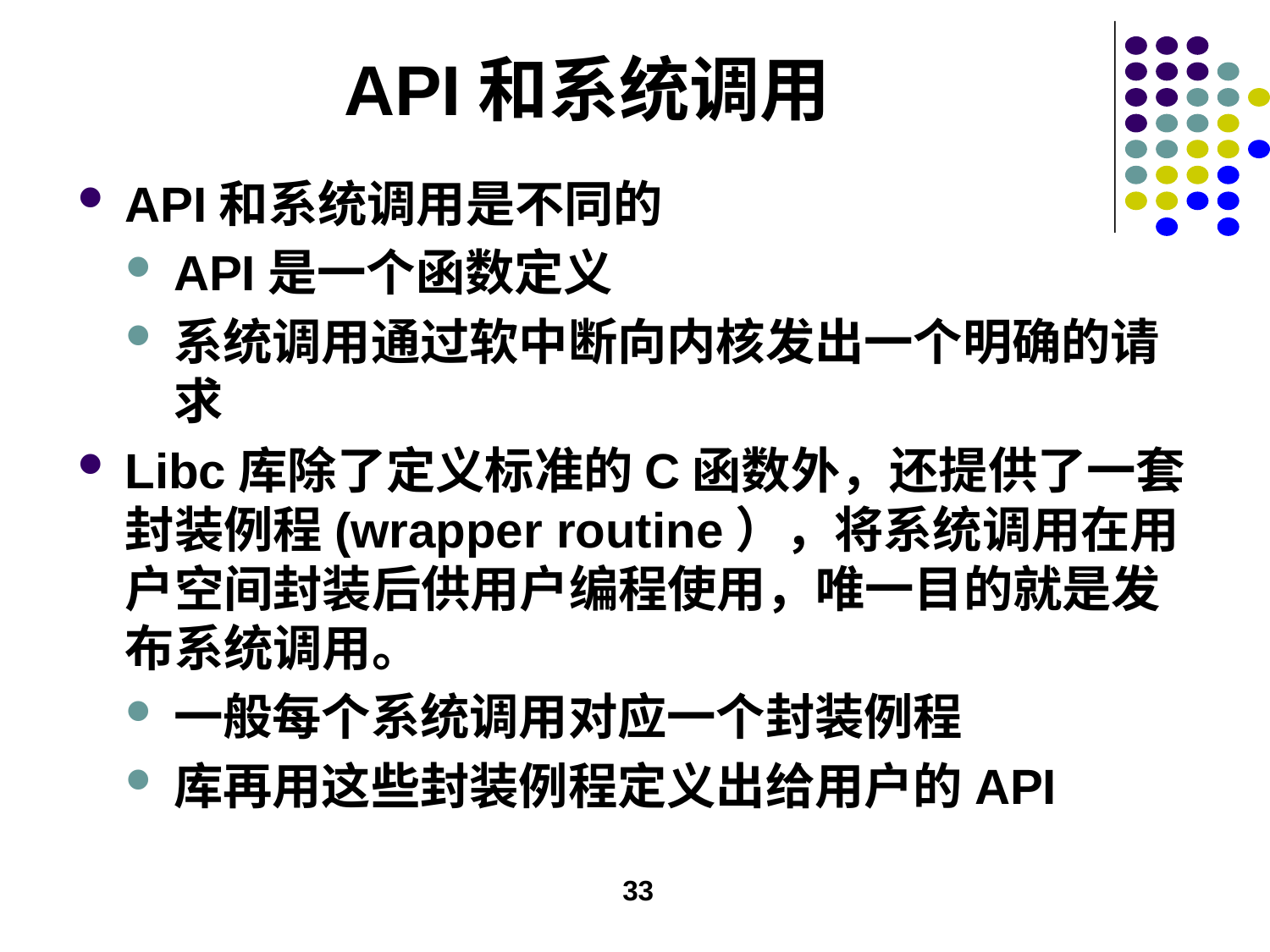

# API和系统调用
API和系统调用是不同的
API是一个函数定义
系统调用通过软中断向内核发出一个明确的请求
Libc库除了定义标准的C函数外，还提供了一套封装例程(wrapper routine），将系统调用在用户空间封装后供用户编程使用，唯一目的就是发布系统调用。
一般每个系统调用对应一个封装例程
库再用这些封装例程定义出给用户的API
33